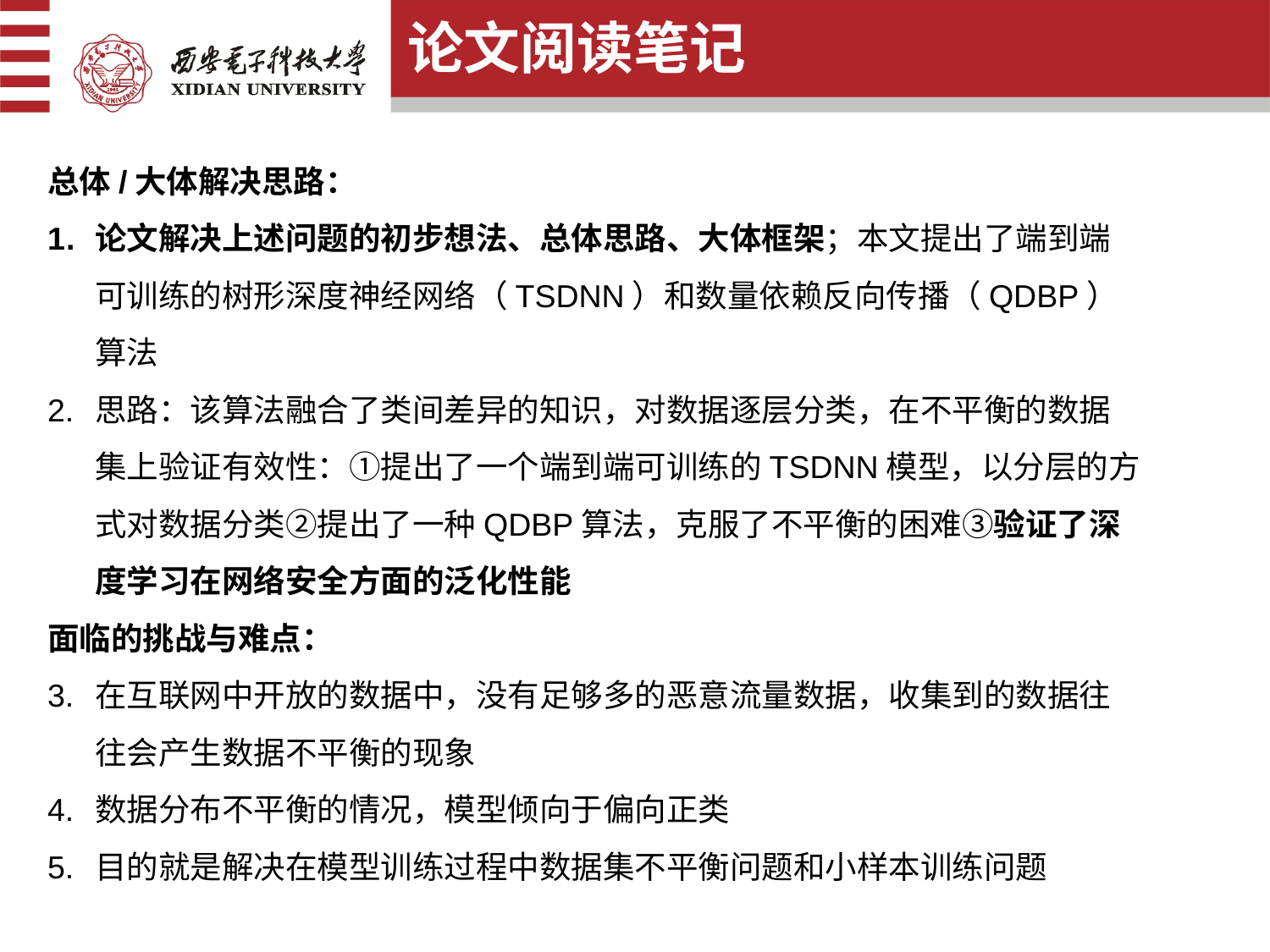

论文阅读笔记
总体/大体解决思路：
论文解决上述问题的初步想法、总体思路、大体框架；本文提出了端到端可训练的树形深度神经网络（TSDNN）和数量依赖反向传播（QDBP）算法
思路：该算法融合了类间差异的知识，对数据逐层分类，在不平衡的数据集上验证有效性：①提出了一个端到端可训练的TSDNN模型，以分层的方式对数据分类②提出了一种QDBP算法，克服了不平衡的困难③验证了深度学习在网络安全方面的泛化性能
面临的挑战与难点：
在互联网中开放的数据中，没有足够多的恶意流量数据，收集到的数据往往会产生数据不平衡的现象
数据分布不平衡的情况，模型倾向于偏向正类
目的就是解决在模型训练过程中数据集不平衡问题和小样本训练问题